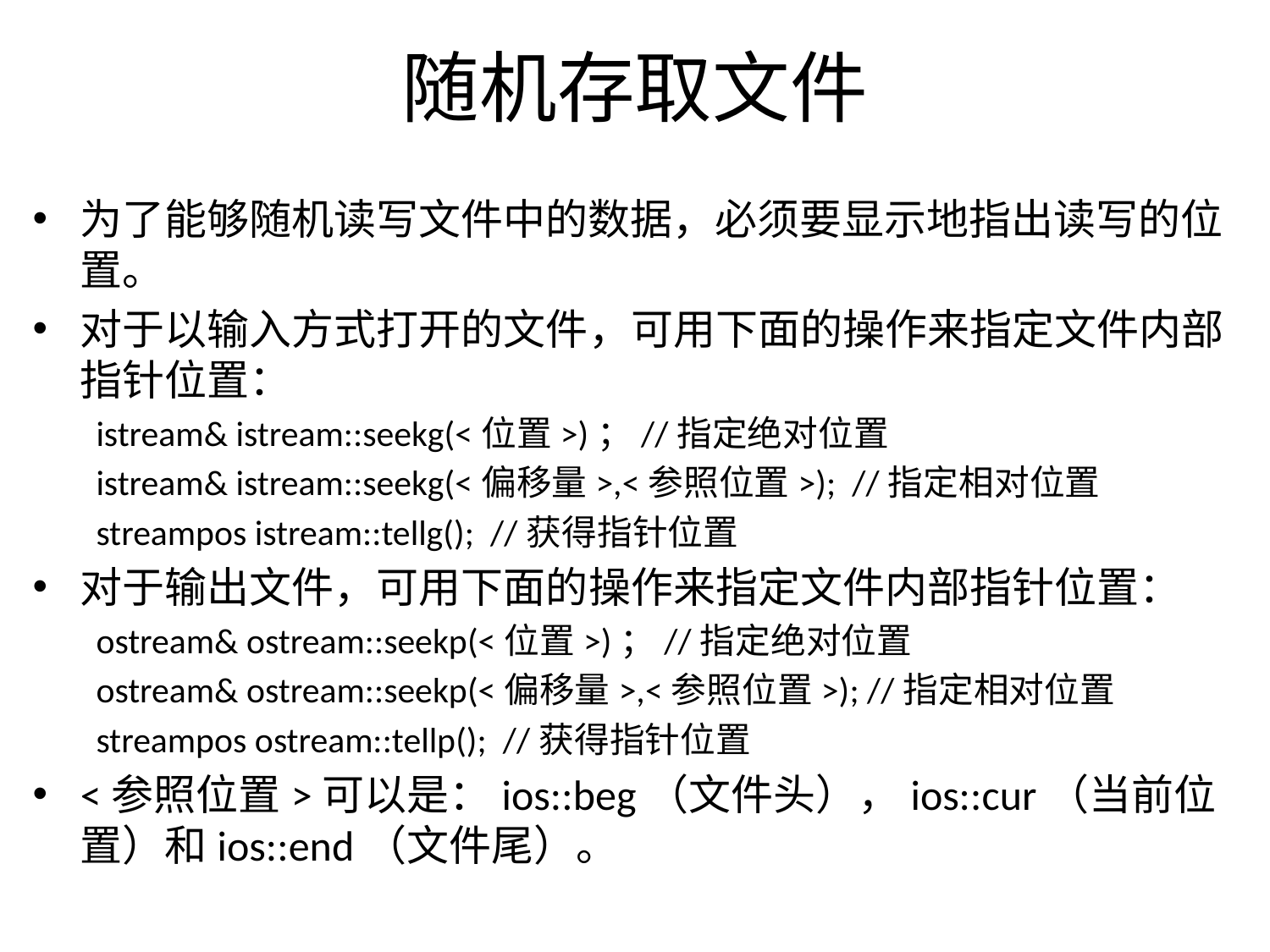

# 随机存取文件
为了能够随机读写文件中的数据，必须要显示地指出读写的位置。
对于以输入方式打开的文件，可用下面的操作来指定文件内部指针位置：
istream& istream::seekg(<位置>)；//指定绝对位置
istream& istream::seekg(<偏移量>,<参照位置>);  //指定相对位置
streampos istream::tellg();  //获得指针位置
对于输出文件，可用下面的操作来指定文件内部指针位置：
ostream& ostream::seekp(<位置>)；//指定绝对位置
ostream& ostream::seekp(<偏移量>,<参照位置>); //指定相对位置
streampos ostream::tellp();  //获得指针位置
<参照位置>可以是：ios::beg（文件头），ios::cur（当前位置）和ios::end（文件尾）。